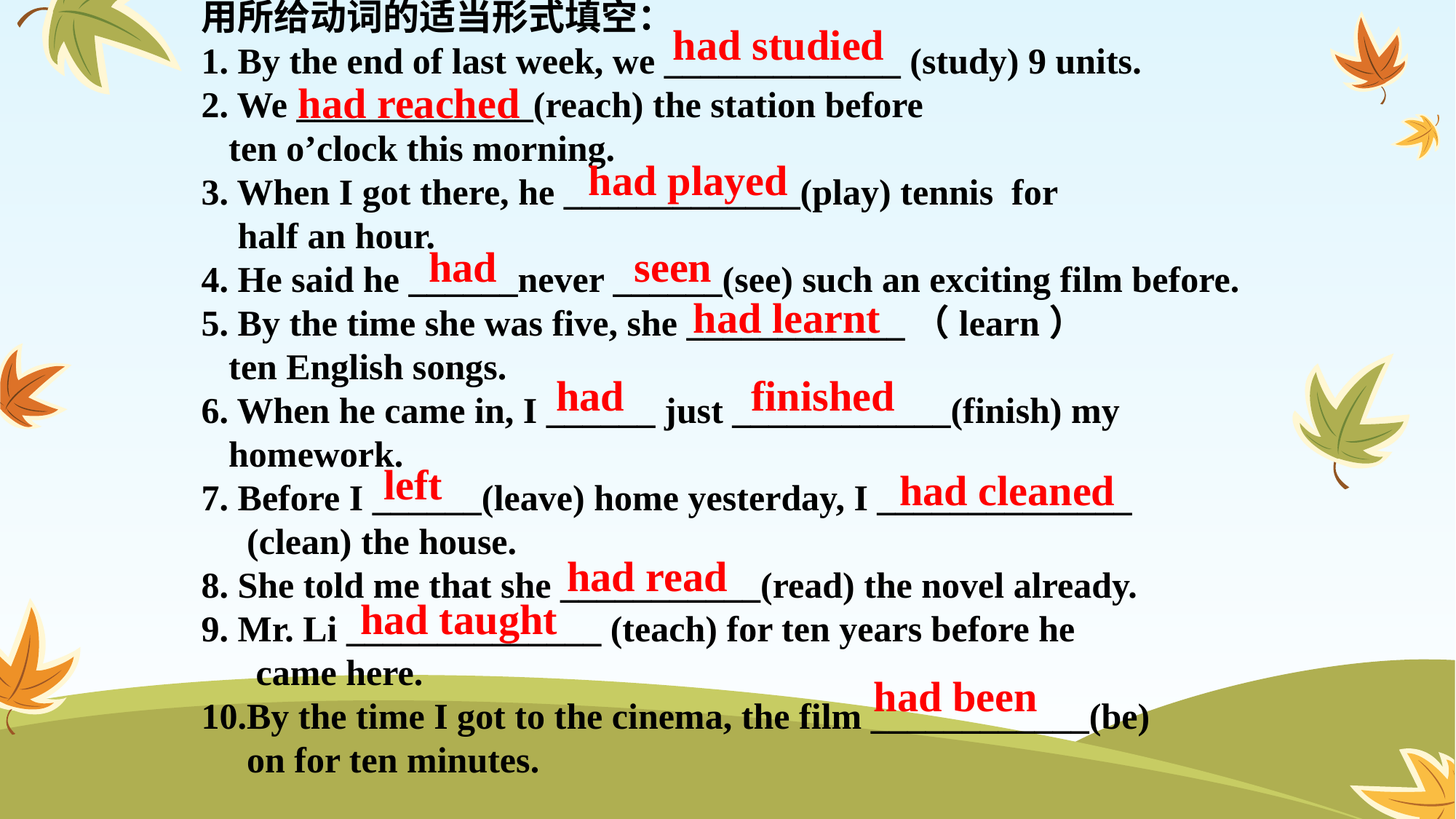

用所给动词的适当形式填空：
1. By the end of last week, we _____________ (study) 9 units.
2. We _____________(reach) the station before
   ten o’clock this morning.
3. When I got there, he _____________(play) tennis  for
    half an hour.
4. He said he ______never ______(see) such an exciting film before.
5. By the time she was five, she ____________（learn）
   ten English songs.
6. When he came in, I ______ just ____________(finish) my
   homework.
7. Before I ______(leave) home yesterday, I ______________
     (clean) the house.
8. She told me that she ___________(read) the novel already.
9. Mr. Li ______________ (teach) for ten years before he
      came here.
10.By the time I got to the cinema, the film ____________(be)
     on for ten minutes.
had studied
had reached
had played
had             seen
had learnt
had            finished
left
had cleaned
had read
had taught
had been